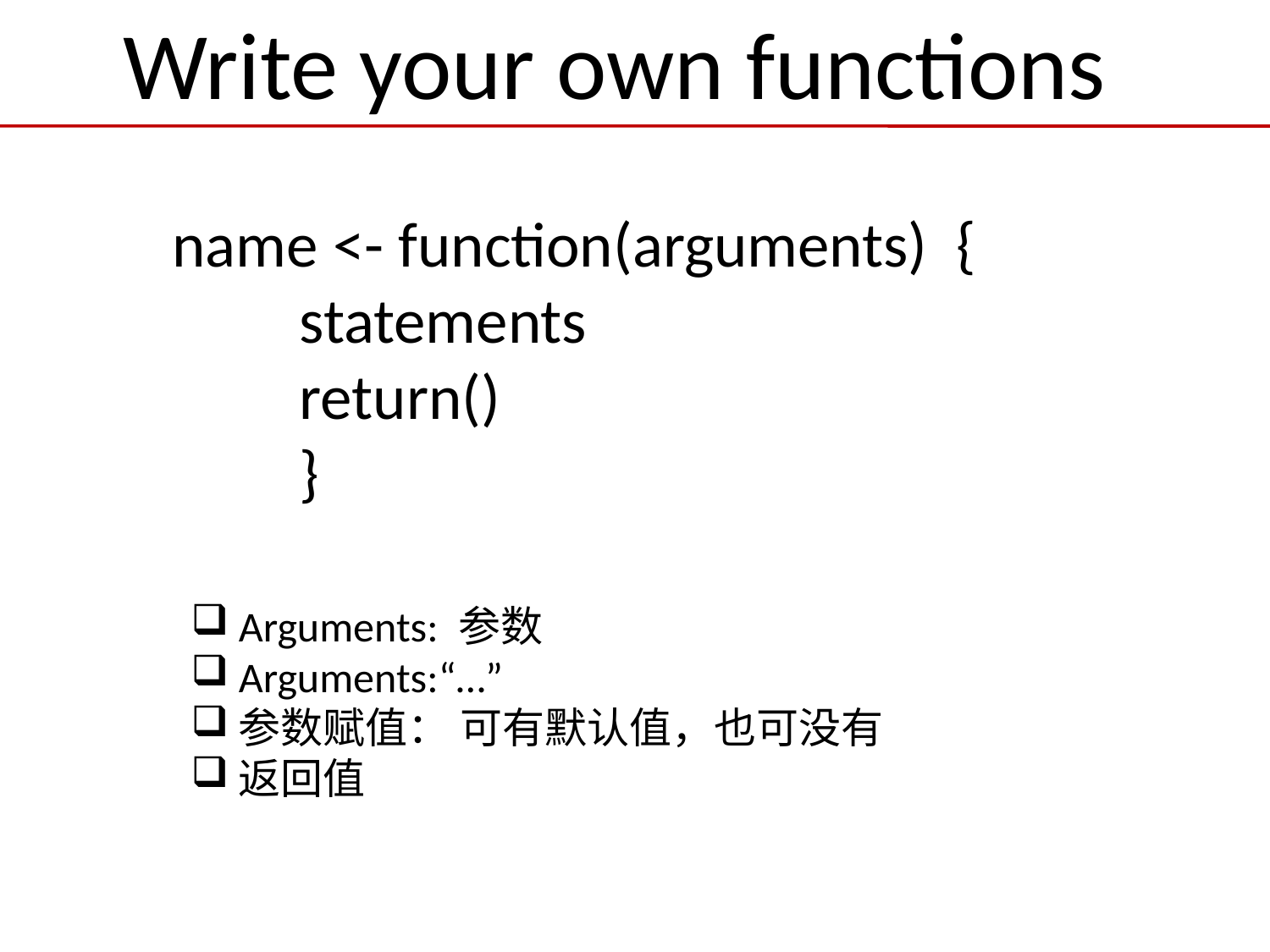

Write your own functions

name <- function(arguments)  {
	statements
	return()
	}
Arguments: 参数
Arguments:“…”
参数赋值： 可有默认值，也可没有
返回值